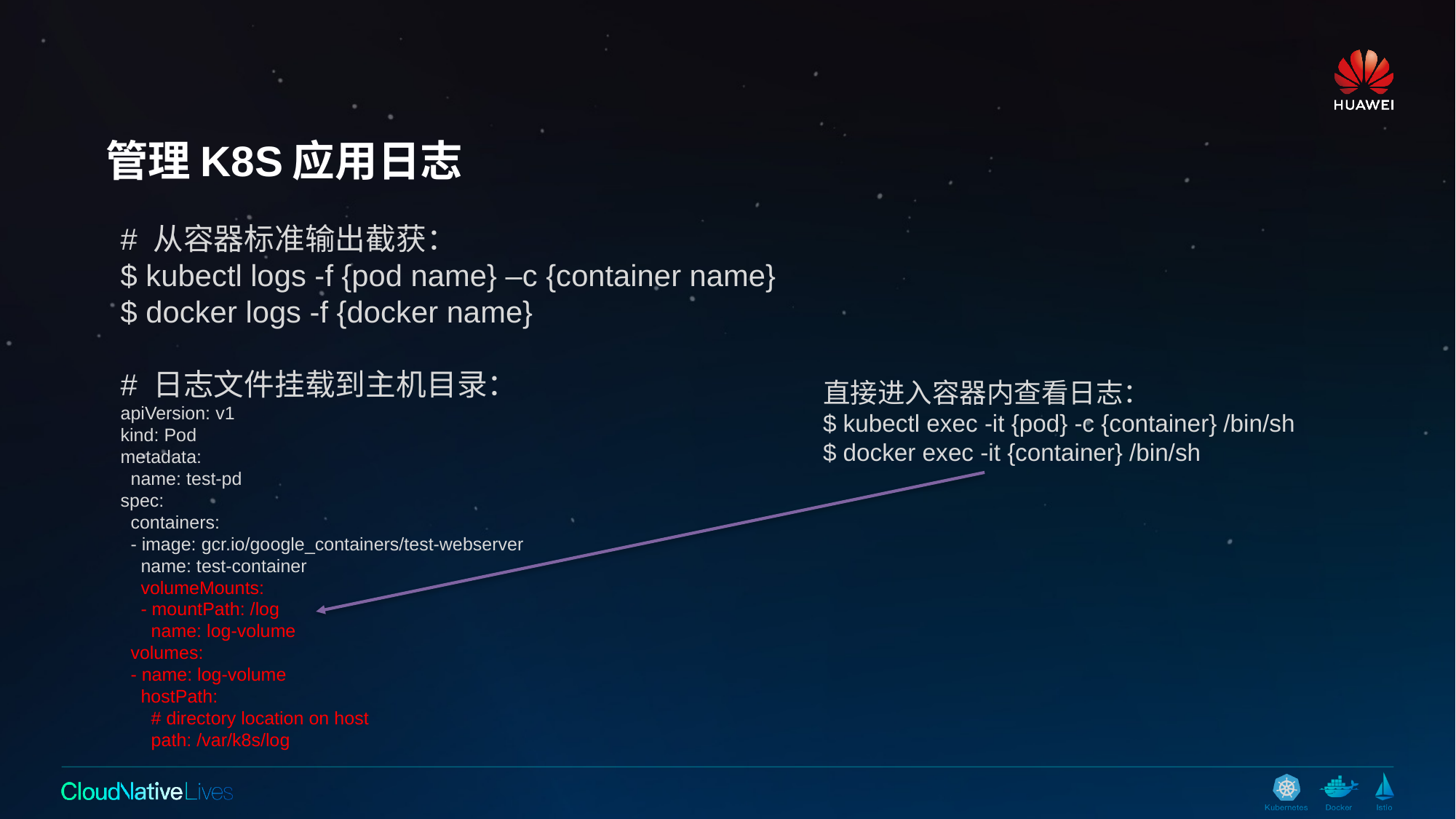

# 管理K8S应用日志
# 从容器标准输出截获：
$ kubectl logs -f {pod name} –c {container name}
$ docker logs -f {docker name}

# 日志文件挂载到主机目录：
apiVersion: v1
kind: Pod
metadata:
  name: test-pd
spec:
  containers:
  - image: gcr.io/google_containers/test-webserver
    name: test-container
    volumeMounts:
    - mountPath: /log
      name: log-volume
  volumes:
  - name: log-volume
    hostPath:
      # directory location on host
      path: /var/k8s/log

直接进入容器内查看日志：
$ kubectl exec -it {pod} -c {container} /bin/sh
$ docker exec -it {container} /bin/sh